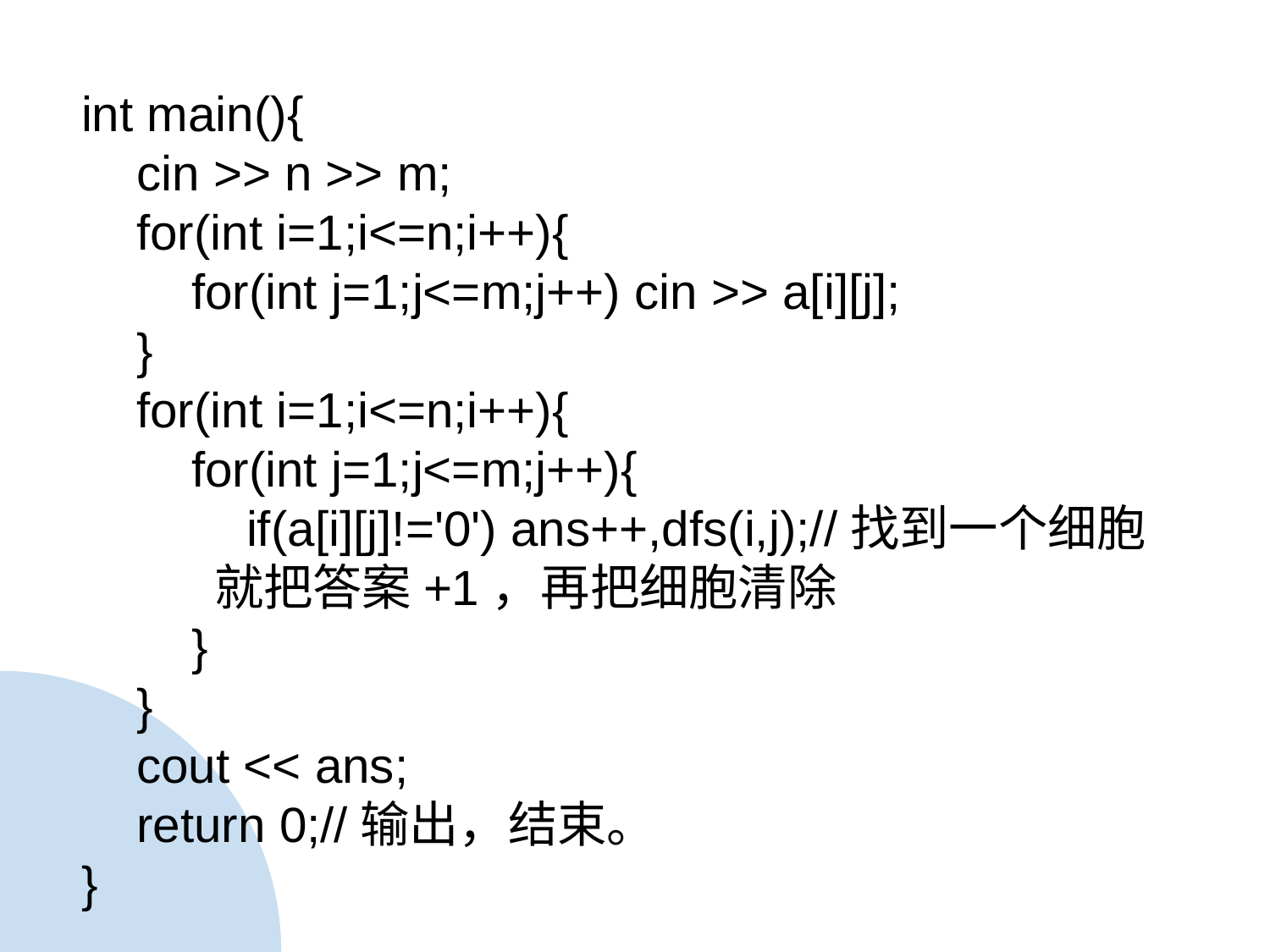

int main(){
    cin >> n >> m;
    for(int i=1;i<=n;i++){
        for(int j=1;j<=m;j++) cin >> a[i][j];
    }
    for(int i=1;i<=n;i++){
        for(int j=1;j<=m;j++){
            if(a[i][j]!='0') ans++,dfs(i,j);//找到一个细胞
           就把答案+1，再把细胞清除
        }
    }
    cout << ans;
    return 0;//输出，结束。
}